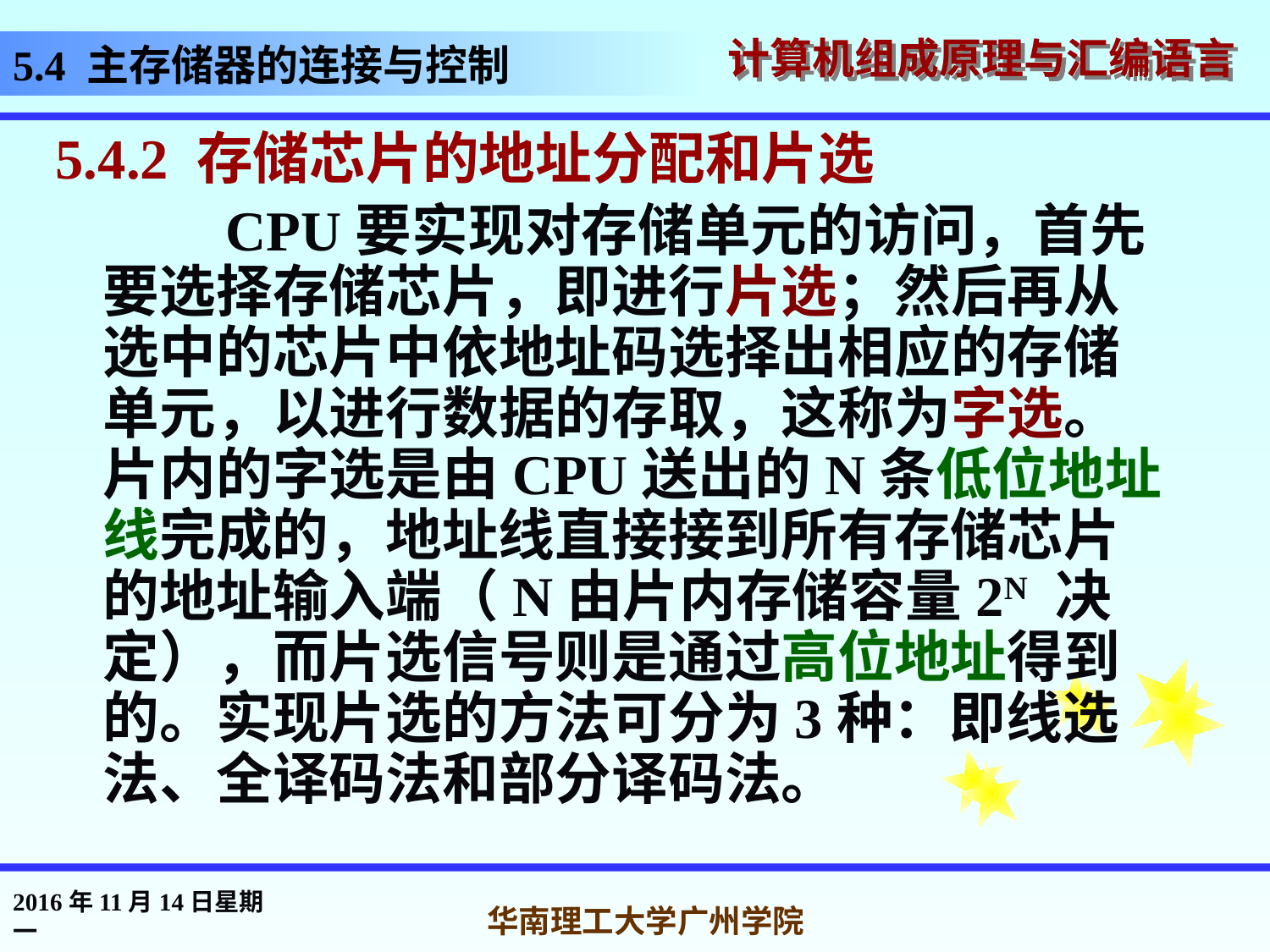

# 5.4 主存储器的连接与控制
5.4.2 存储芯片的地址分配和片选
            CPU要实现对存储单元的访问，首先要选择存储芯片，即进行片选；然后再从选中的芯片中依地址码选择出相应的存储单元，以进行数据的存取，这称为字选。片内的字选是由CPU送出的N条低位地址线完成的，地址线直接接到所有存储芯片的地址输入端（N由片内存储容量2N 决定），而片选信号则是通过高位地址得到的。实现片选的方法可分为3种：即线选法、全译码法和部分译码法。
2016年11月14日星期一
华南理工大学广州学院